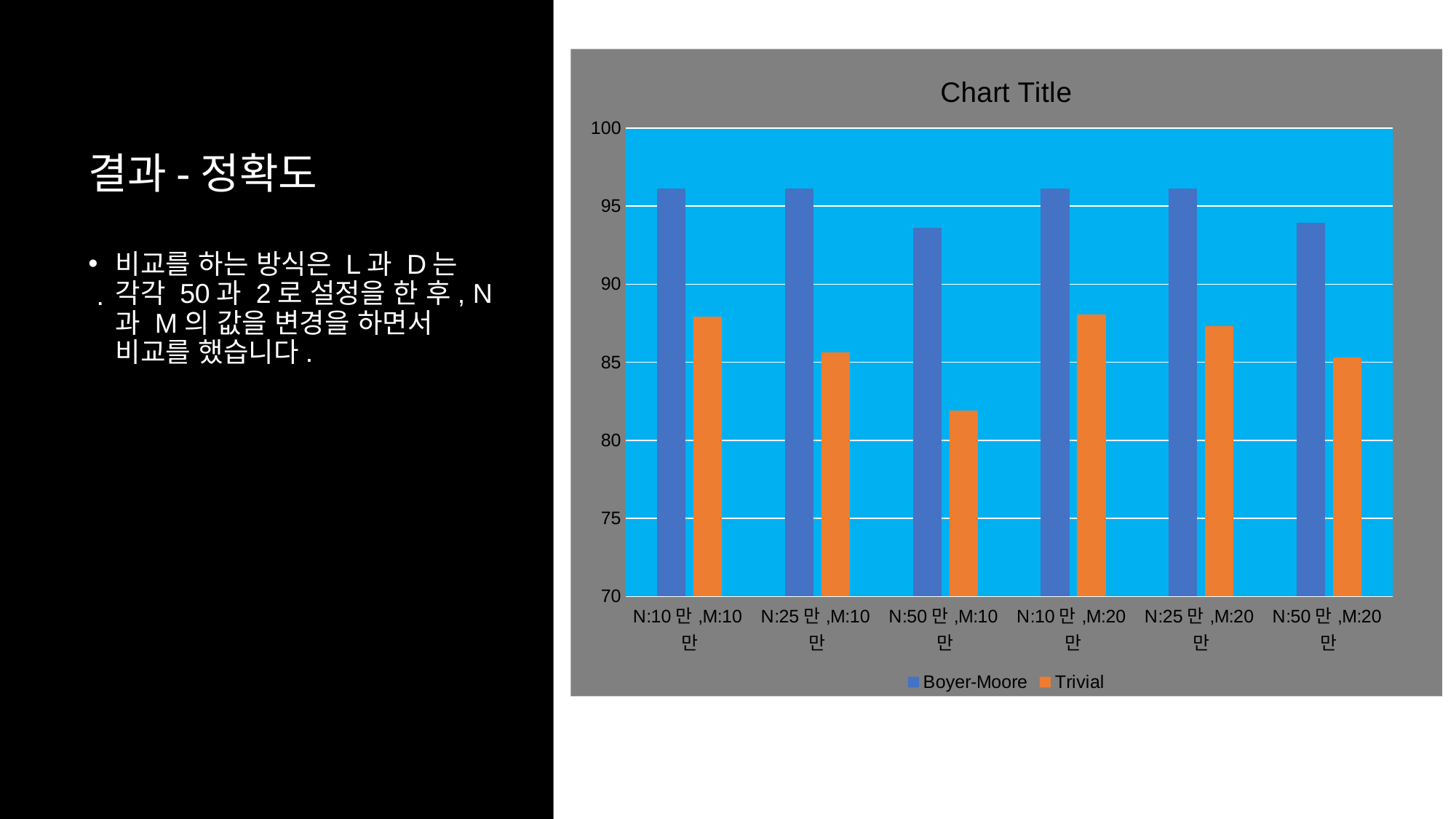

### Chart:

| Category | Boyer-Moore | Trivial |
|---|---|---|
| N:10만,M:10만 | 96.13 | 87.926 |
| N:25만,M:10만 | 96.124 | 85.6328 |
| N:50만,M:10만 | 93.626 | 81.917 |
| N:10만,M:20만 | 96.136 | 88.077 |
| N:25만,M:20만 | 96.131 | 87.3376 |
| N:50만,M:20만 | 93.926 | 85.3006 |
# 결과-정확도

.
비교를 하는 방식은 L과 D는 각각 50과 2로 설정을 한 후, N과 M의 값을 변경을 하면서 비교를 했습니다.